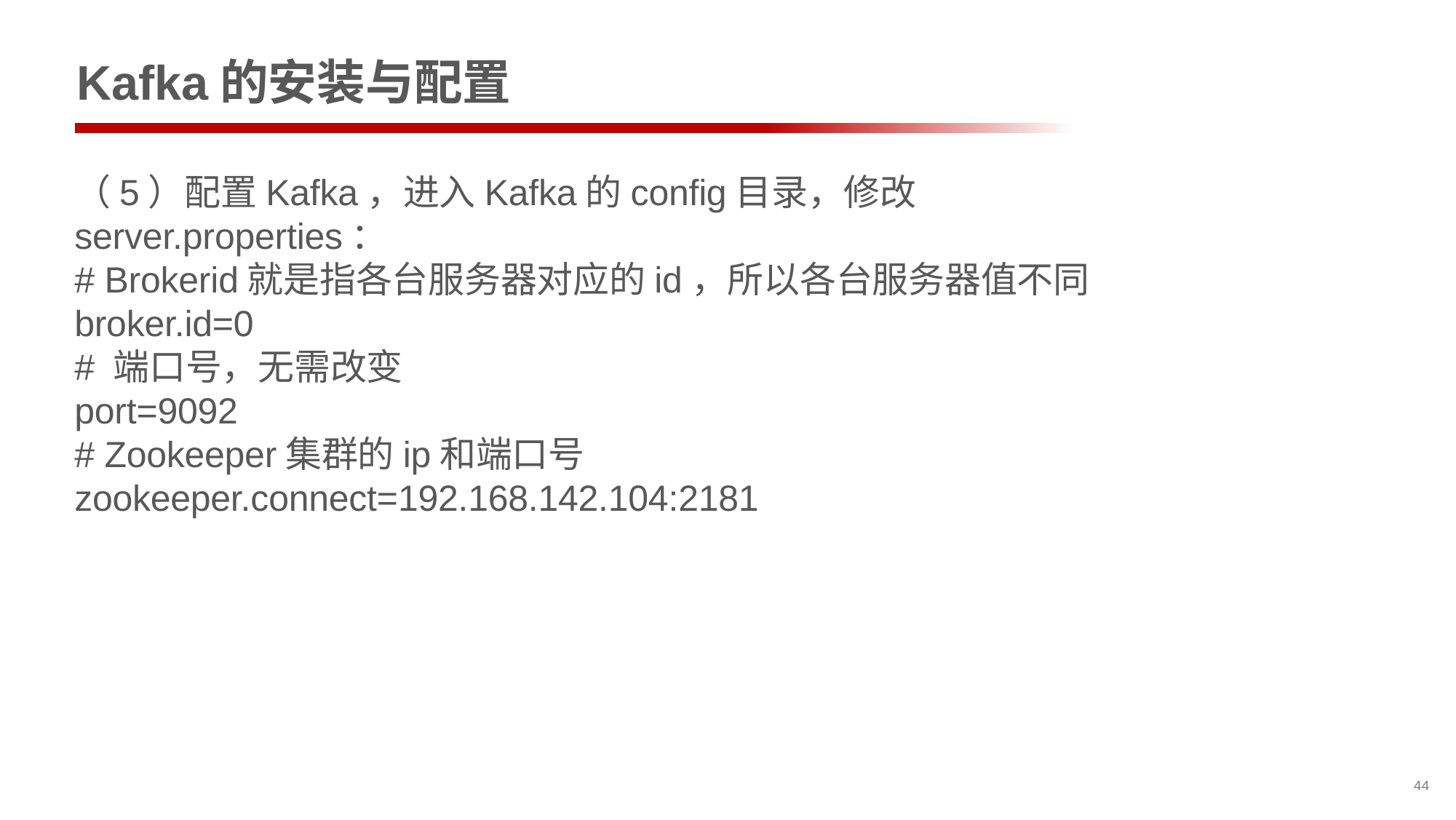

# Kafka的安装与配置

（5）配置Kafka，进入Kafka的config目录，修改server.properties：
# Brokerid就是指各台服务器对应的id，所以各台服务器值不同
broker.id=0
# 端口号，无需改变
port=9092
# Zookeeper集群的ip和端口号
zookeeper.connect=192.168.142.104:2181
44